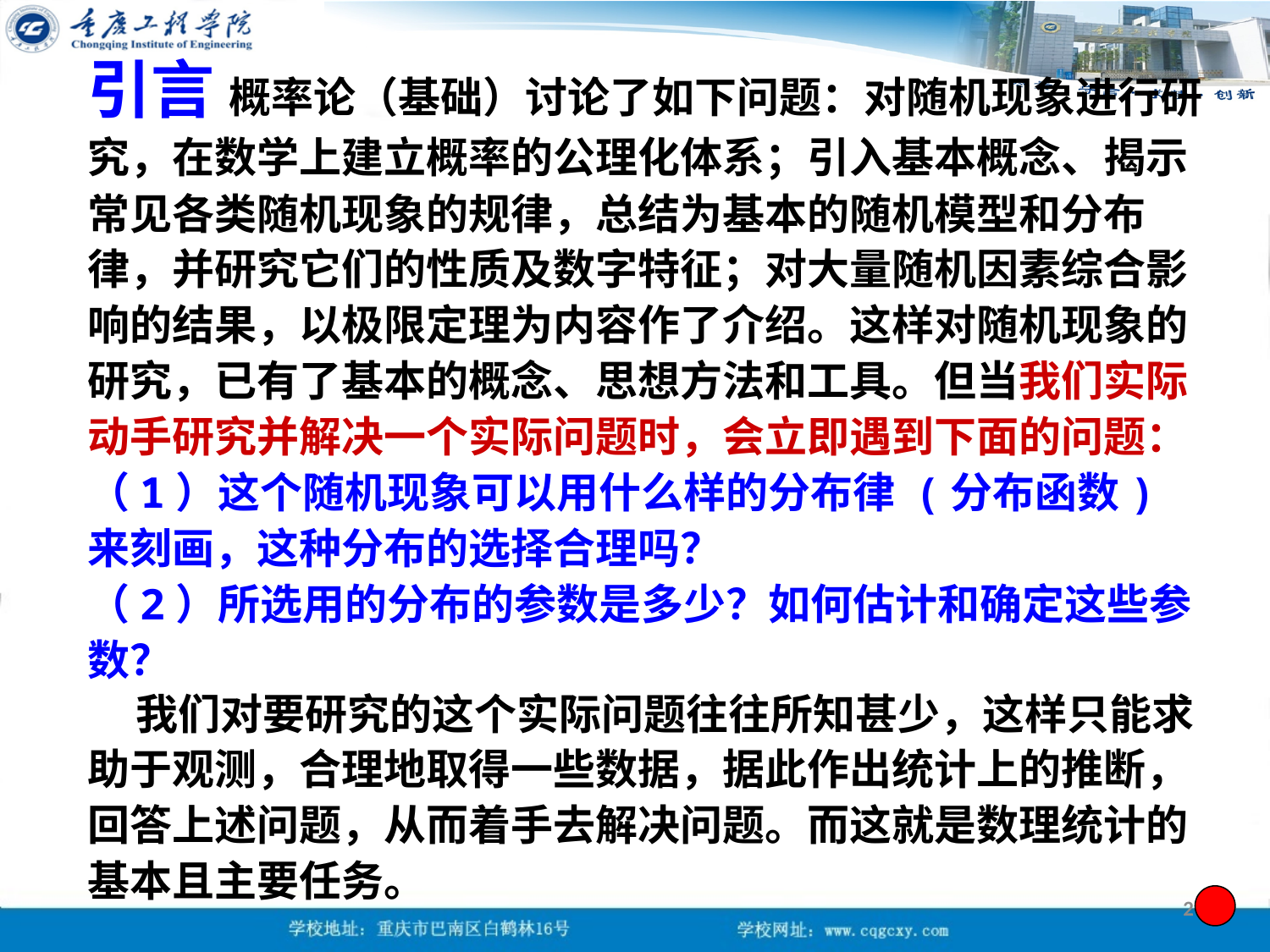

引言 概率论（基础）讨论了如下问题：对随机现象进行研究，在数学上建立概率的公理化体系；引入基本概念、揭示常见各类随机现象的规律，总结为基本的随机模型和分布律，并研究它们的性质及数字特征；对大量随机因素综合影响的结果，以极限定理为内容作了介绍。这样对随机现象的研究，已有了基本的概念、思想方法和工具。但当我们实际动手研究并解决一个实际问题时，会立即遇到下面的问题：   （1）这个随机现象可以用什么样的分布律 (分布函数) 来刻画，这种分布的选择合理吗？                                             （2）所选用的分布的参数是多少？如何估计和确定这些参数？
    我们对要研究的这个实际问题往往所知甚少，这样只能求助于观测，合理地取得一些数据，据此作出统计上的推断，回答上述问题，从而着手去解决问题。而这就是数理统计的基本且主要任务。
2